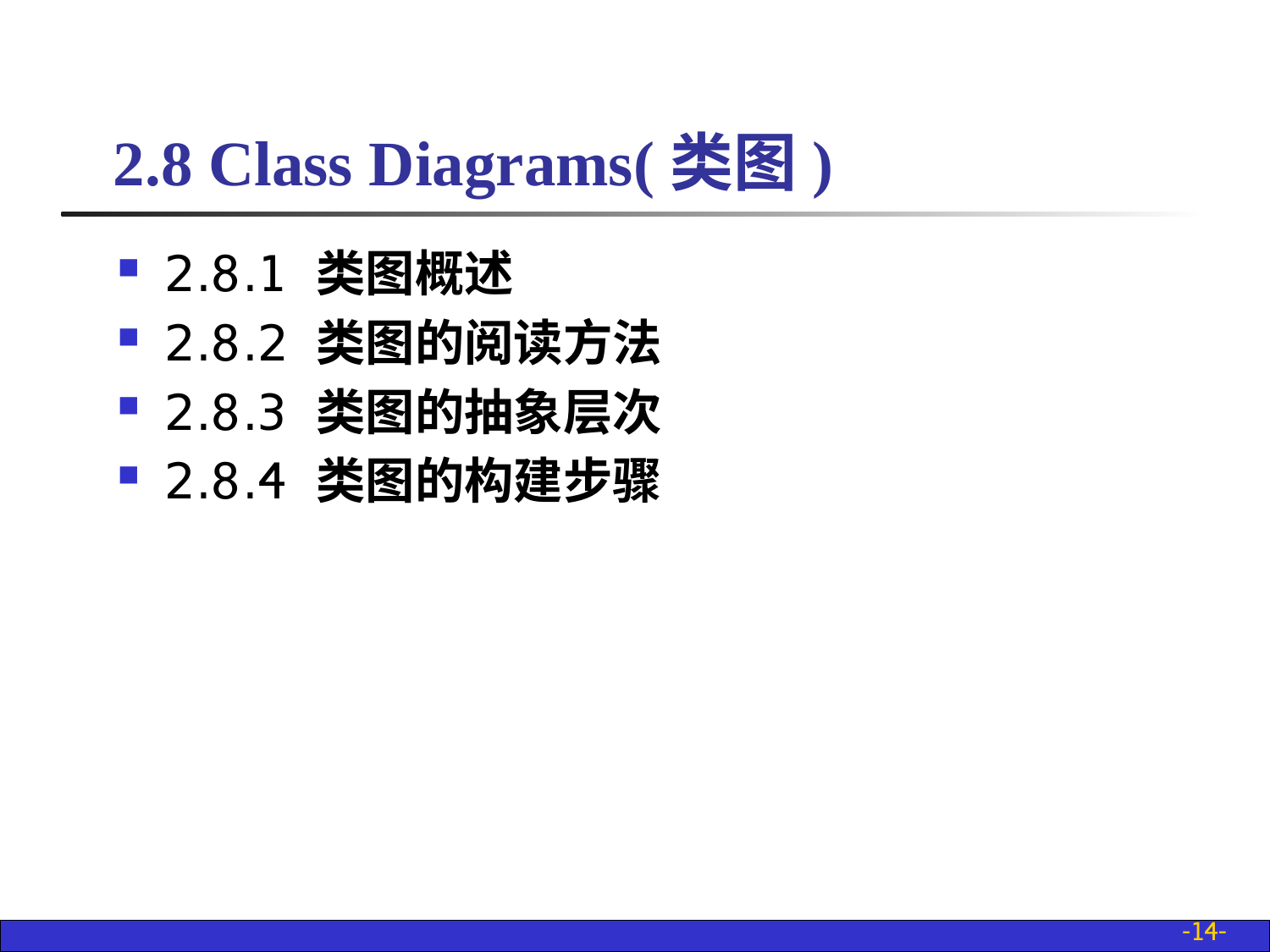

2.8 Class Diagrams(类图)
2.8.1 类图概述
2.8.2 类图的阅读方法
2.8.3 类图的抽象层次
2.8.4 类图的构建步骤
-14-